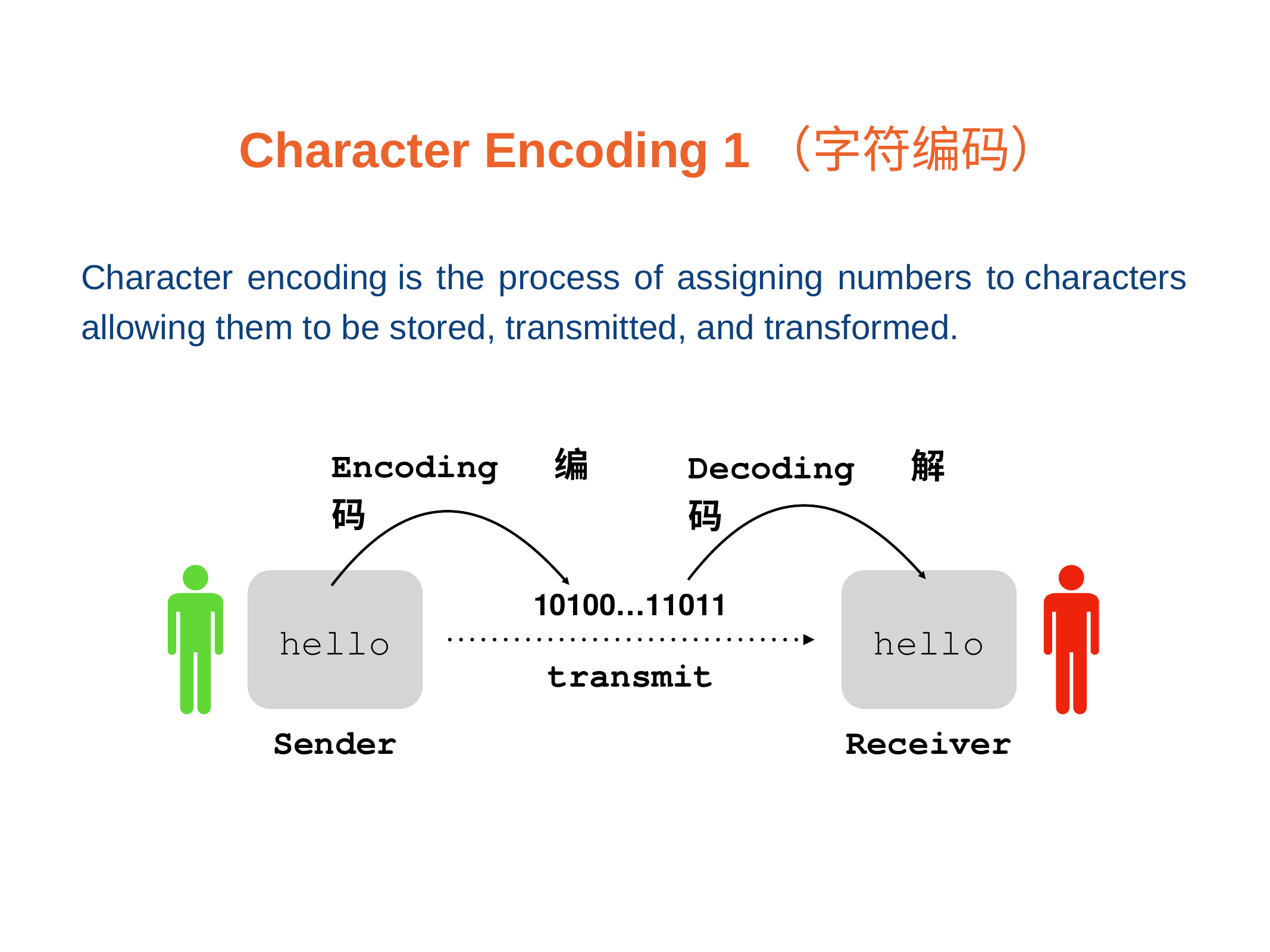

Character Encoding 1（字符编码）
Character encoding is the process of assigning numbers to characters allowing them to be stored, transmitted, and transformed.
Encoding 编码
Decoding 解码

hello
hello
10100…11011

transmit
Sender
Receiver